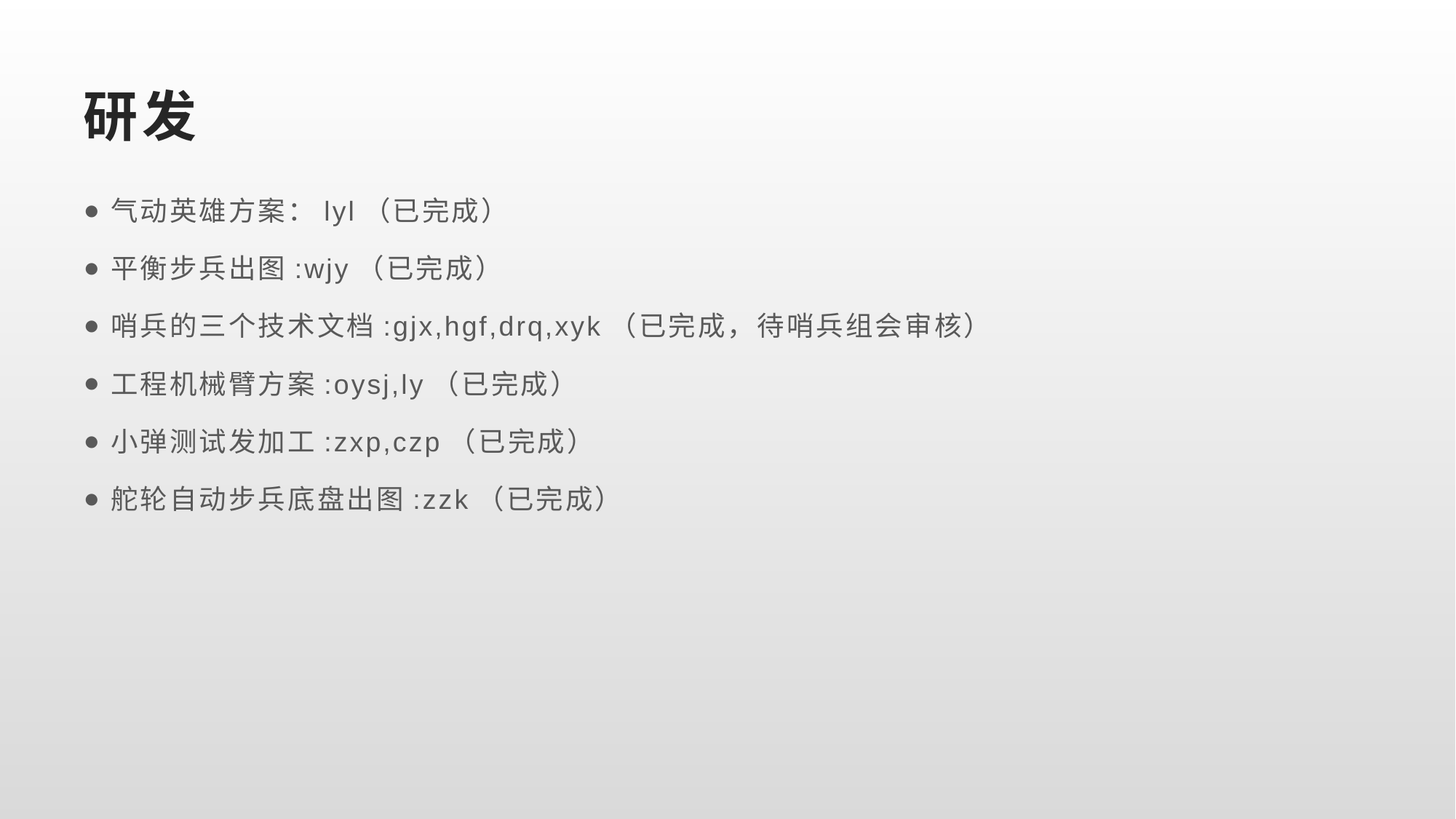

# 研发
气动英雄方案：lyl（已完成）
平衡步兵出图:wjy（已完成）
哨兵的三个技术文档:gjx,hgf,drq,xyk（已完成，待哨兵组会审核）
工程机械臂方案:oysj,ly（已完成）
小弹测试发加工:zxp,czp（已完成）
舵轮自动步兵底盘出图:zzk（已完成）